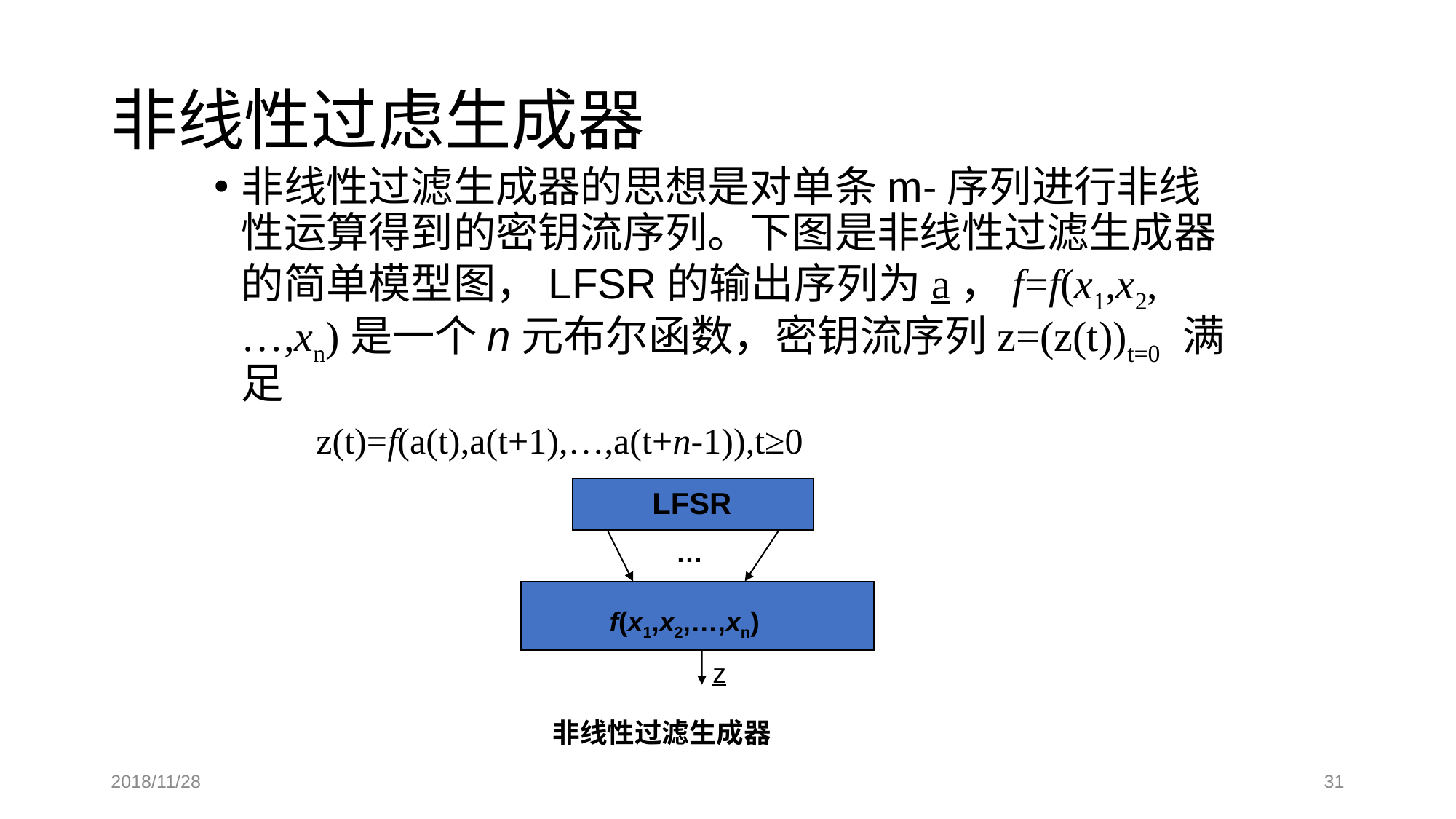

# 非线性过虑生成器
非线性过滤生成器的思想是对单条m-序列进行非线性运算得到的密钥流序列。下图是非线性过滤生成器的简单模型图，LFSR的输出序列为a，f=f(x1,x2,…,xn)是一个n元布尔函数，密钥流序列z=(z(t))t=0 满足
          z(t)=f(a(t),a(t+1),…,a(t+n-1)),t≥0

LFSR

…

f(x1,x2,…,xn)

z
                   非线性过滤生成器
2018/11/28
31